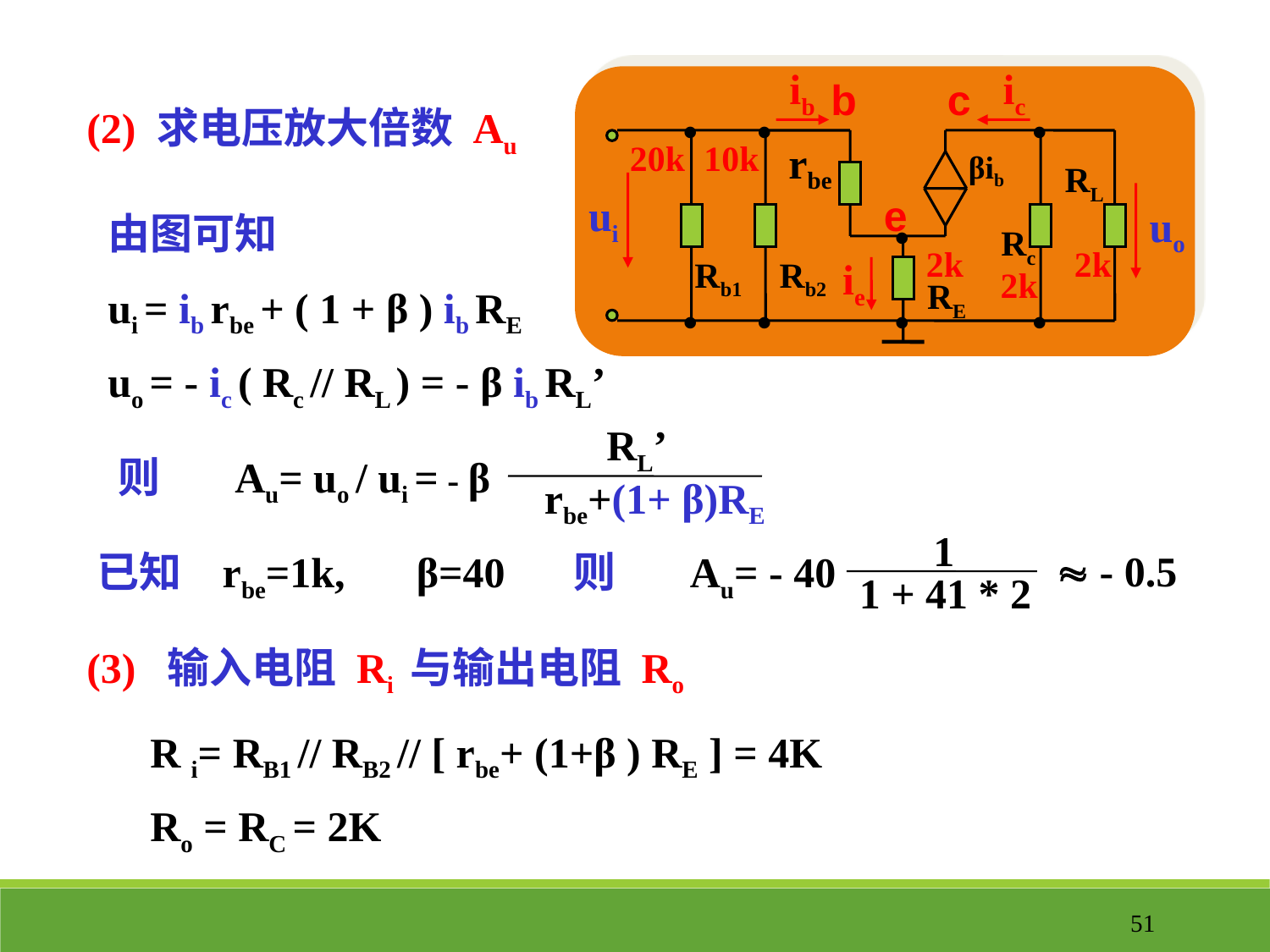

ib
ic
b
c

20k

10k

rbe

βib

RL

ui
e

uo

Rc

2k
2k
Rb1
Rb2
ie

2k
RE

•
•
•
•
•
•
•
•

(2) 求电压放大倍数 Au
由图可知
ui = ib rbe + ( 1 + β ) ib RE
uo = - ic ( Rc // RL ) = - β ib RL’
RL’
rbe+(1+ β)RE

则
Au= uo / ui = - β
1
1 + 41 * 2

≈ - 0.5
则
Au= - 40
已知
 rbe=1k,        β=40
(3)  输入电阻 Ri 与输出电阻 Ro
R i= RB1 // RB2 // [ rbe+ (1+β ) RE ] = 4K
Ro = RC = 2K
51